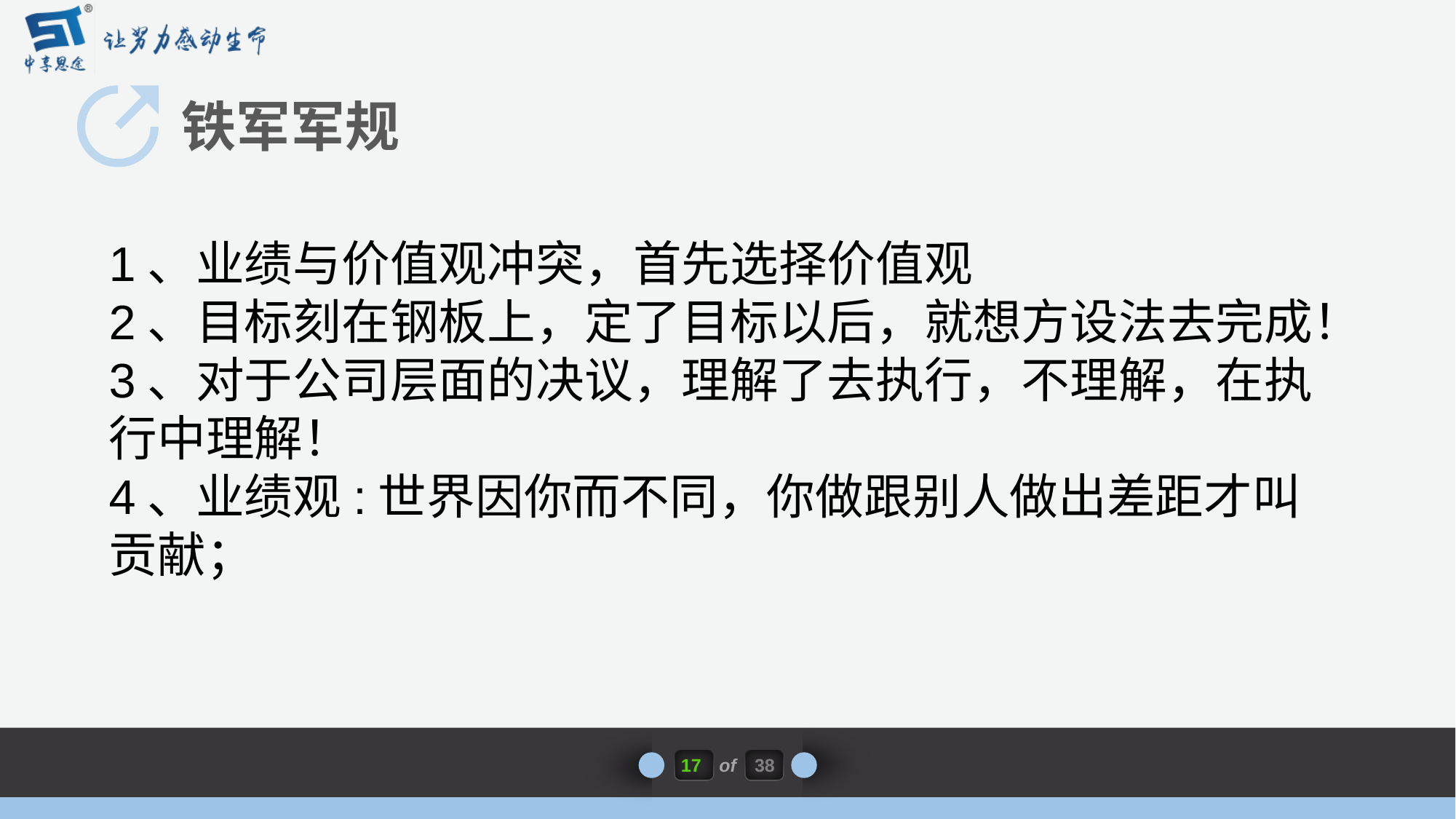

铁军军规
1、业绩与价值观冲突，首先选择价值观
2、目标刻在钢板上，定了目标以后，就想方设法去完成！
3、对于公司层面的决议，理解了去执行，不理解，在执行中理解！
4、业绩观:世界因你而不同，你做跟别人做出差距才叫贡献；